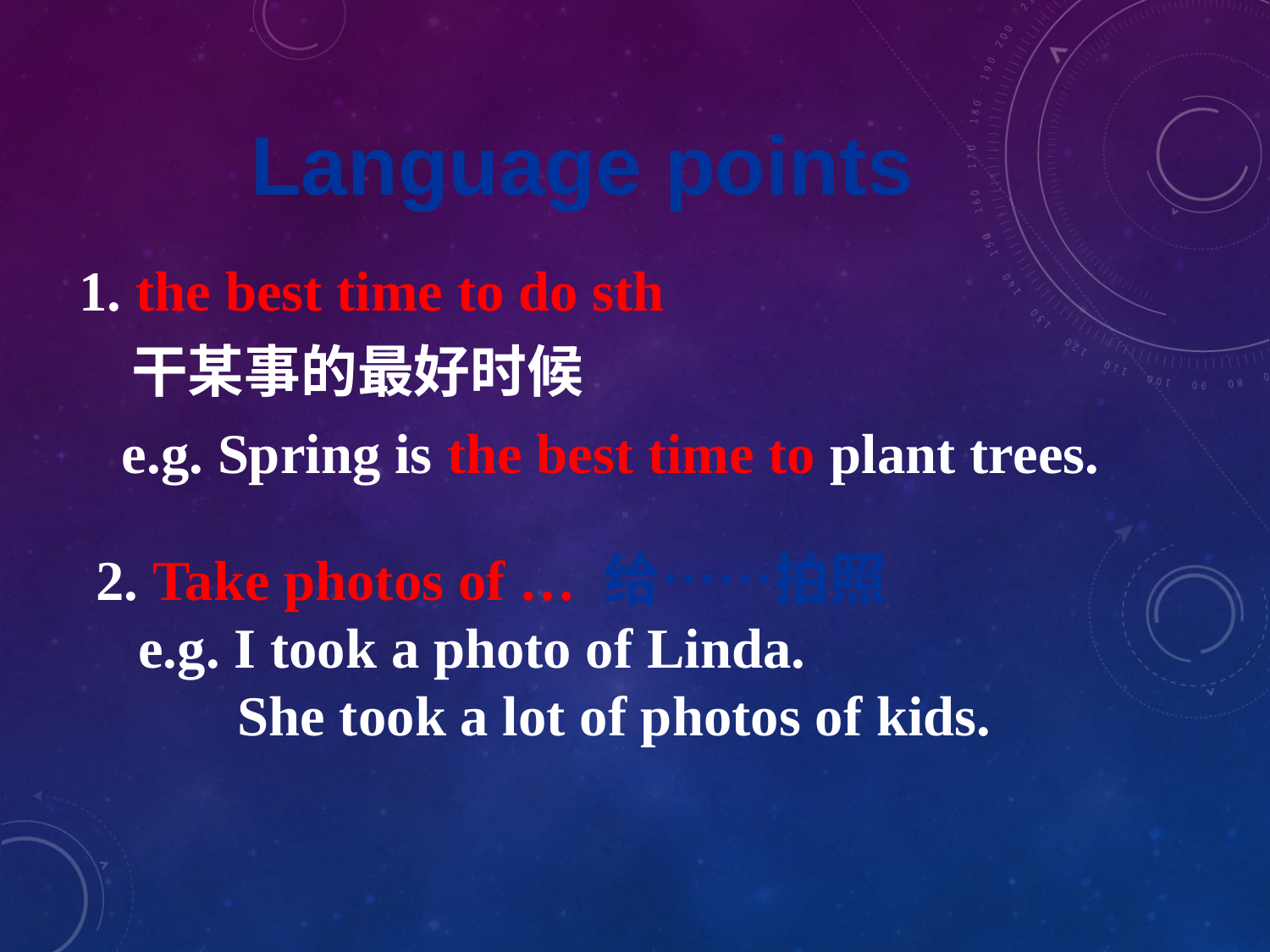

Language points
1. the best time to do sth
   干某事的最好时候
   e.g. Spring is the best time to plant trees.
2. Take photos of … 给……拍照
   e.g. I took a photo of Linda.
          She took a lot of photos of kids.